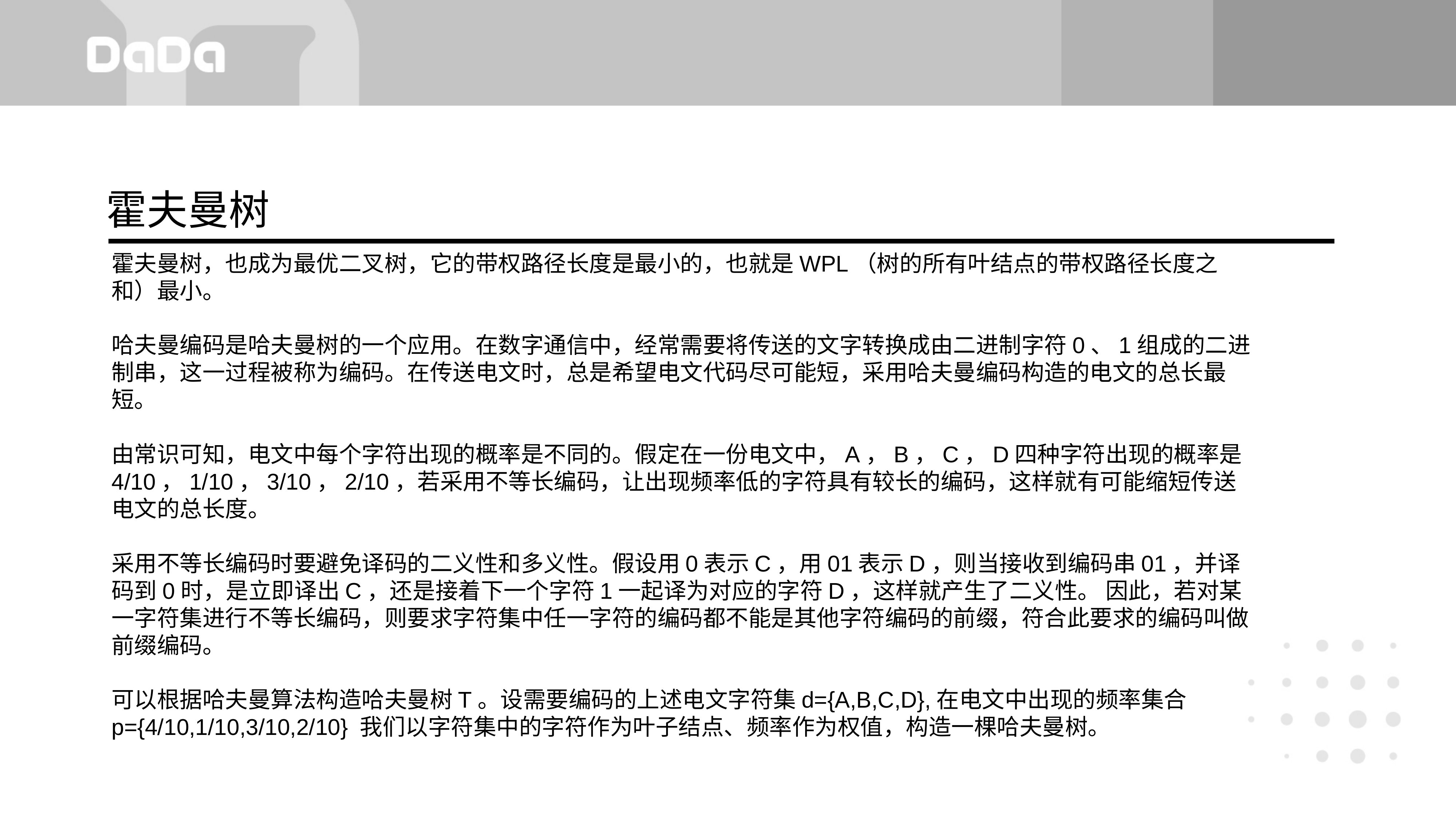

霍夫曼树
霍夫曼树，也成为最优二叉树，它的带权路径长度是最小的，也就是WPL（树的所有叶结点的带权路径长度之和）最小。

哈夫曼编码是哈夫曼树的一个应用。在数字通信中，经常需要将传送的文字转换成由二进制字符0、1组成的二进制串，这一过程被称为编码。在传送电文时，总是希望电文代码尽可能短，采用哈夫曼编码构造的电文的总长最短。

由常识可知，电文中每个字符出现的概率是不同的。假定在一份电文中，A，B，C，D四种字符出现的概率是4/10，1/10，3/10，2/10，若采用不等长编码，让出现频率低的字符具有较长的编码，这样就有可能缩短传送电文的总长度。

采用不等长编码时要避免译码的二义性和多义性。假设用0表示C，用01表示D，则当接收到编码串01，并译码到0时，是立即译出C，还是接着下一个字符1一起译为对应的字符D，这样就产生了二义性。 因此，若对某一字符集进行不等长编码，则要求字符集中任一字符的编码都不能是其他字符编码的前缀，符合此要求的编码叫做前缀编码。

可以根据哈夫曼算法构造哈夫曼树T。设需要编码的上述电文字符集d={A,B,C,D},在电文中出现的频率集合p={4/10,1/10,3/10,2/10} 我们以字符集中的字符作为叶子结点、频率作为权值，构造一棵哈夫曼树。